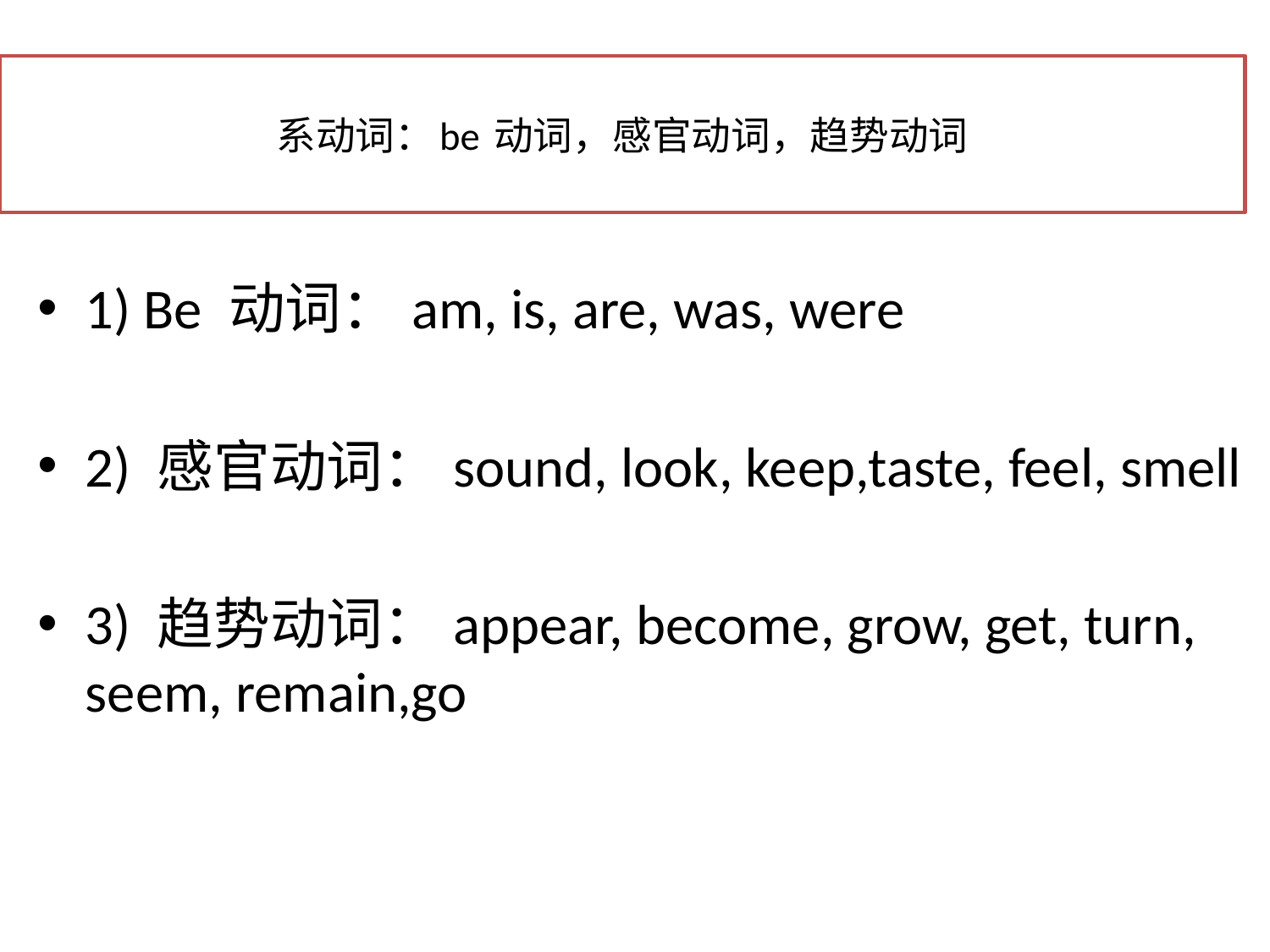

# 系动词：be 动词，感官动词，趋势动词
1) Be 动词：am, is, are, was, were

2) 感官动词：sound, look, keep,taste, feel, smell

3) 趋势动词：appear, become, grow, get, turn, seem, remain,go